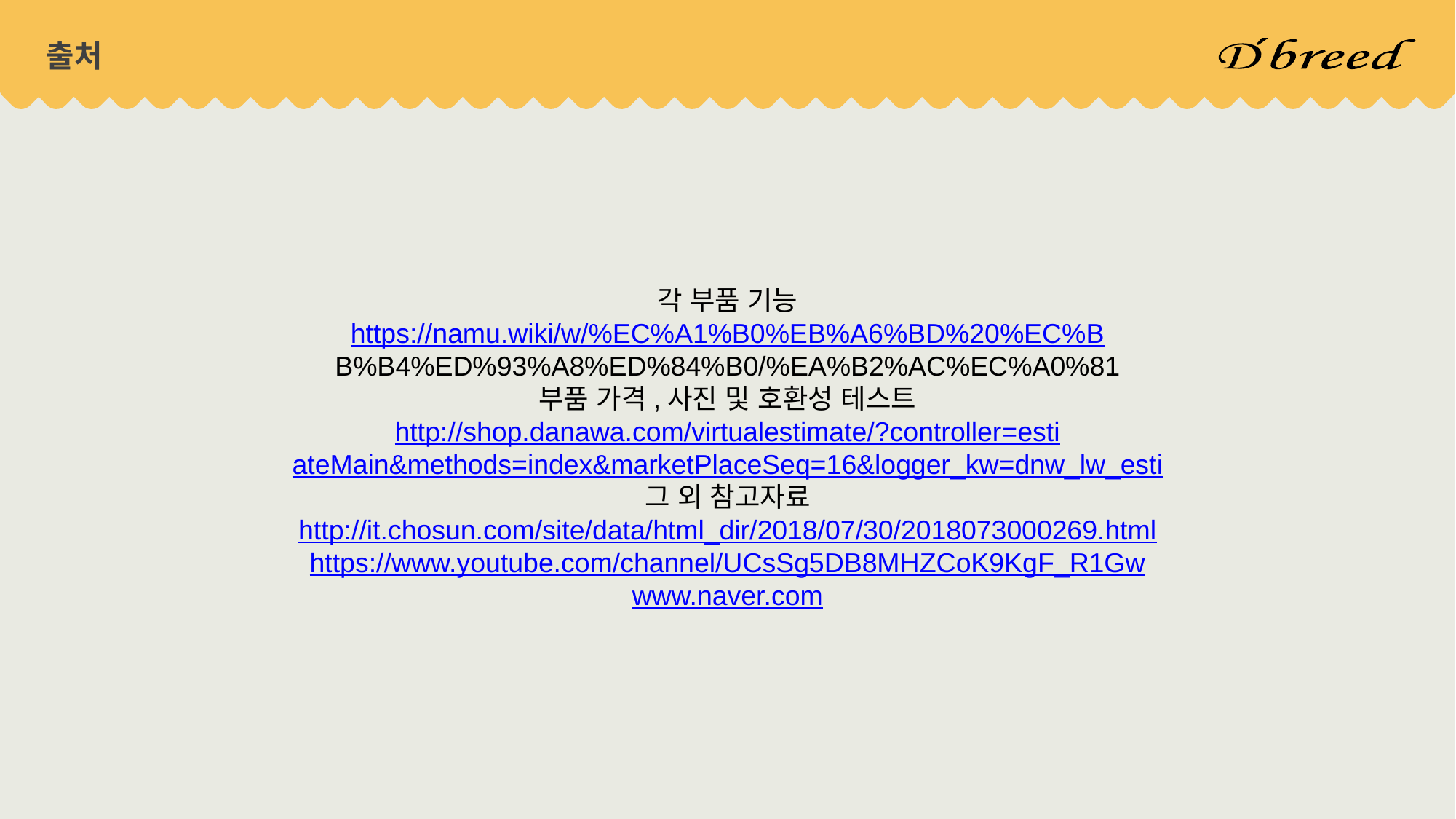

# 출처
각 부품 기능
https://namu.wiki/w/%EC%A1%B0%EB%A6%BD%20%EC%B
B%B4%ED%93%A8%ED%84%B0/%EA%B2%AC%EC%A0%81
부품 가격,사진 및 호환성 테스트
http://shop.danawa.com/virtualestimate/?controller=esti
ateMain&methods=index&marketPlaceSeq=16&logger_kw=dnw_lw_esti
그 외 참고자료
http://it.chosun.com/site/data/html_dir/2018/07/30/2018073000269.html
https://www.youtube.com/channel/UCsSg5DB8MHZCoK9KgF_R1Gw
www.naver.com